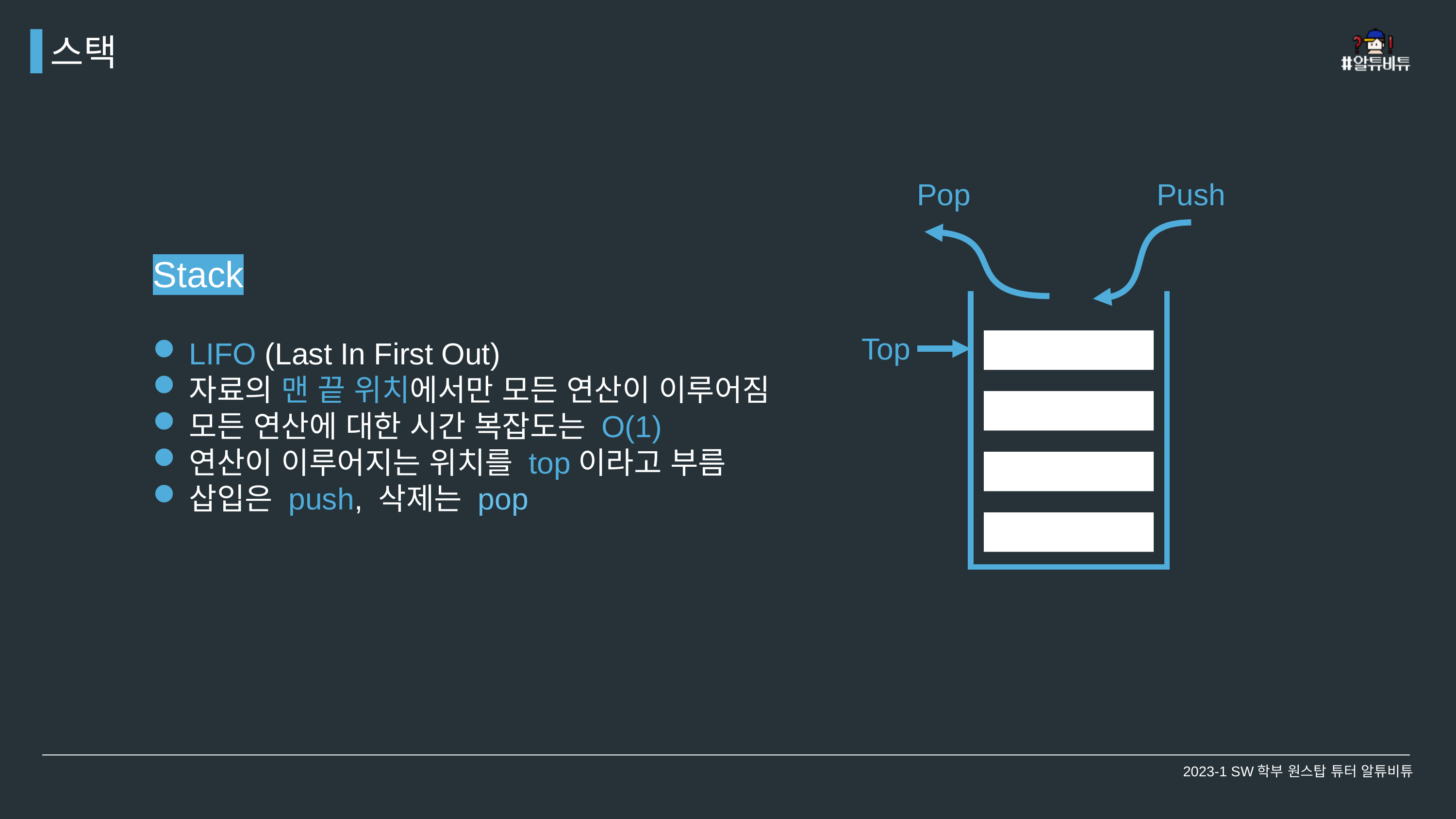

스택
Pop
Push
Stack
|  |
| --- |
|  |
|  |
|  |
|  |
Top
LIFO (Last In First Out)
자료의 맨 끝 위치에서만 모든 연산이 이루어짐
모든 연산에 대한 시간 복잡도는 O(1)
연산이 이루어지는 위치를 top이라고 부름
삽입은 push, 삭제는 pop

2023-1 SW학부 원스탑 튜터 알튜비튜